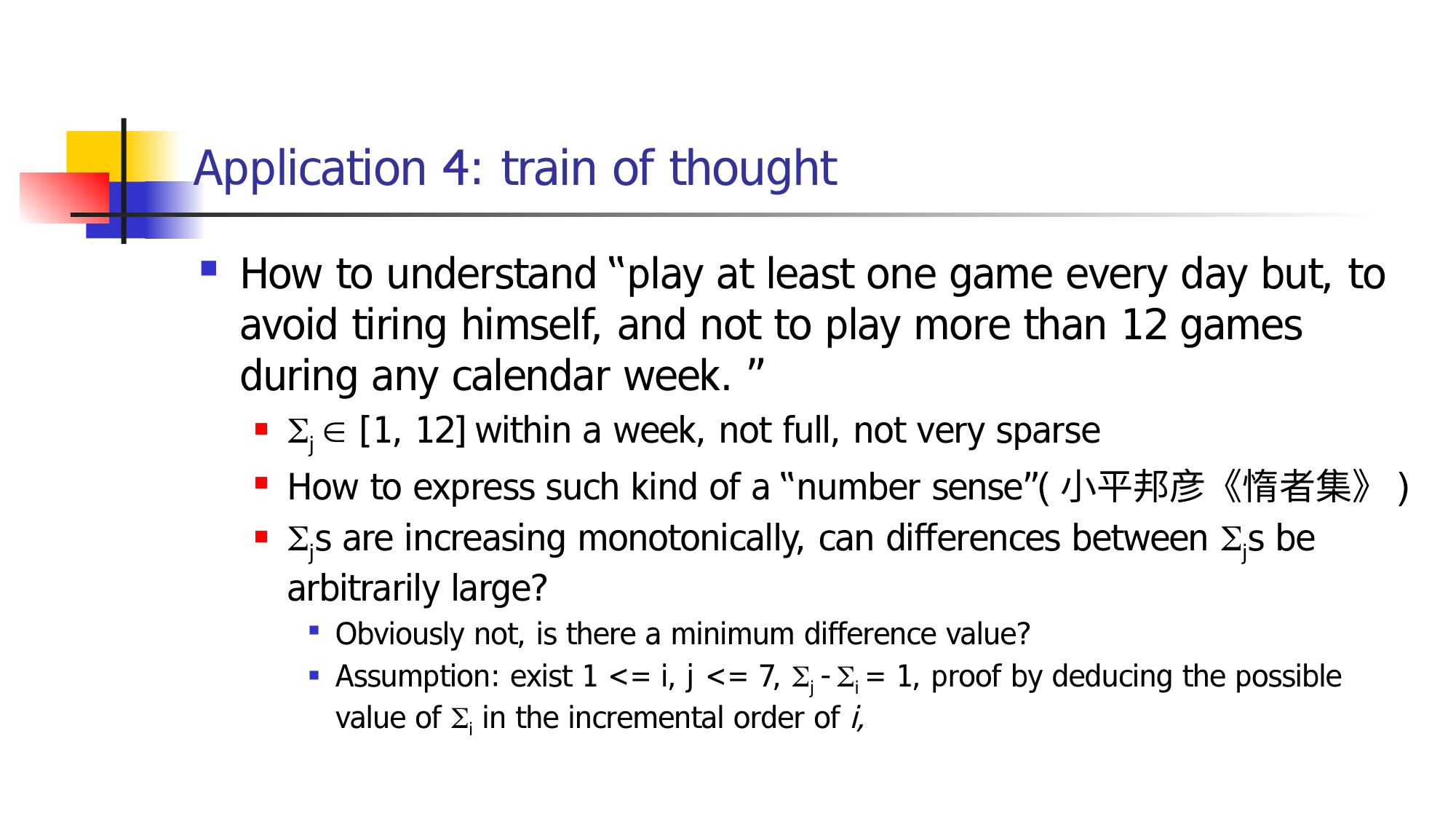

# Application 4: train of thought
How to understand “play at least one game every day but, to avoid tiring himself, and not to play more than 12 games during any calendar week. ”
Σj ∈ [1, 12] within a week, not full, not very sparse
How to express such kind of a “number sense”(小平邦彦《惰者集》)
Σjs are increasing monotonically, can differences between Σjs be arbitrarily large?
Obviously not, is there a minimum difference value?
Assumption: exist 1 <= i, j <= 7, Σj - Σi = 1, proof by deducing the possible value of Σi in the incremental order of i,